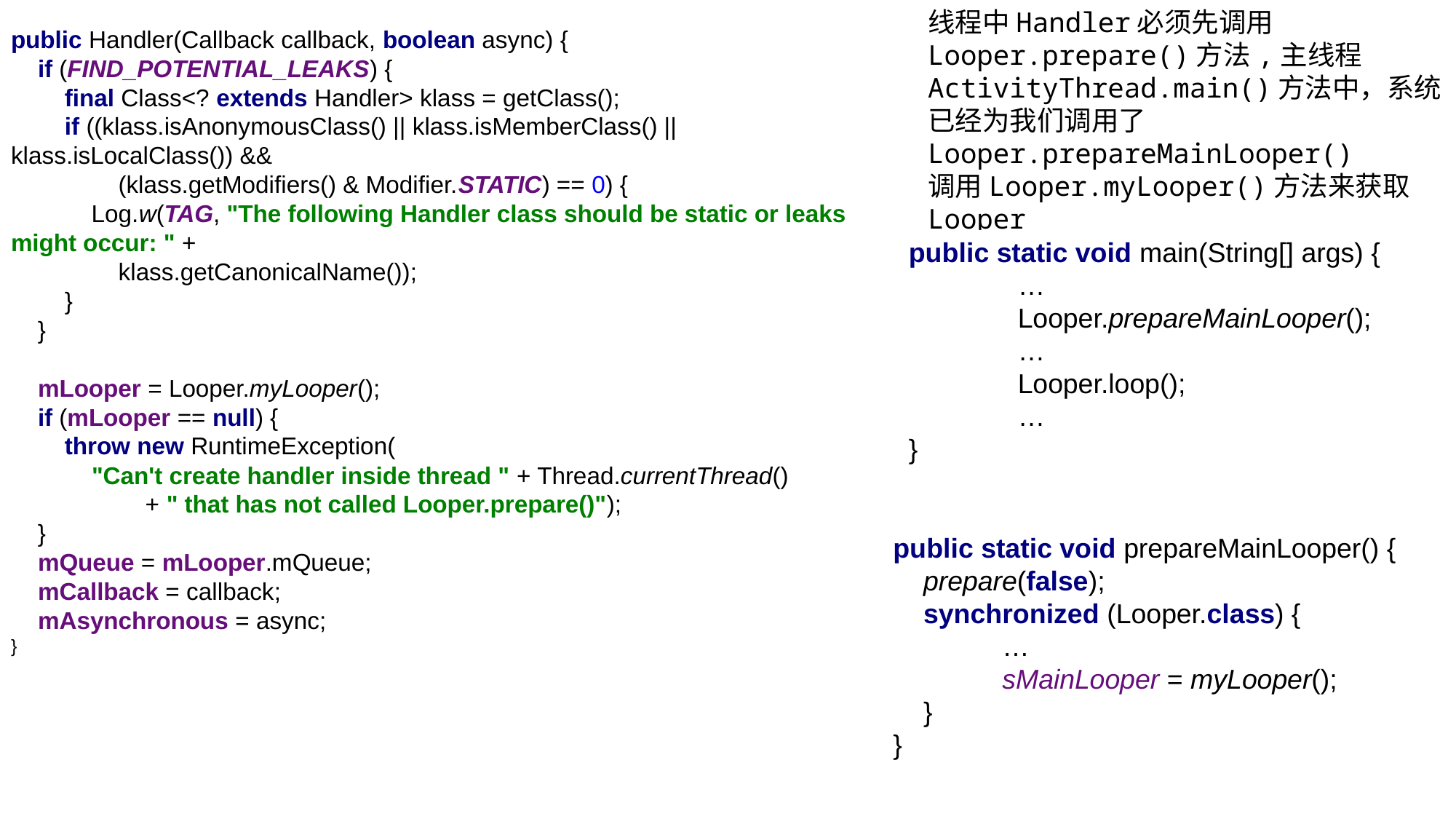

public Handler(Callback callback, boolean async) {
    if (FIND_POTENTIAL_LEAKS) {
        final Class<? extends Handler> klass = getClass();
        if ((klass.isAnonymousClass() || klass.isMemberClass() || klass.isLocalClass()) &&
                (klass.getModifiers() & Modifier.STATIC) == 0) {
            Log.w(TAG, "The following Handler class should be static or leaks might occur: " +
                klass.getCanonicalName());
        }
    }
    mLooper = Looper.myLooper();
    if (mLooper == null) {
        throw new RuntimeException(
            "Can't create handler inside thread " + Thread.currentThread()
                    + " that has not called Looper.prepare()");
    }
    mQueue = mLooper.mQueue;
    mCallback = callback;
    mAsynchronous = async;
}
线程中Handler必须先调用Looper.prepare()方法,主线程ActivityThread.main()方法中，系统已经为我们调用了Looper.prepareMainLooper()
调用Looper.myLooper()方法来获取Looper
public static void main(String[] args) {
	…
	Looper.prepareMainLooper();
	…
	Looper.loop();
	…
}
public static void prepareMainLooper() {
    prepare(false);
    synchronized (Looper.class) {
	…
	sMainLooper = myLooper();
    }
}